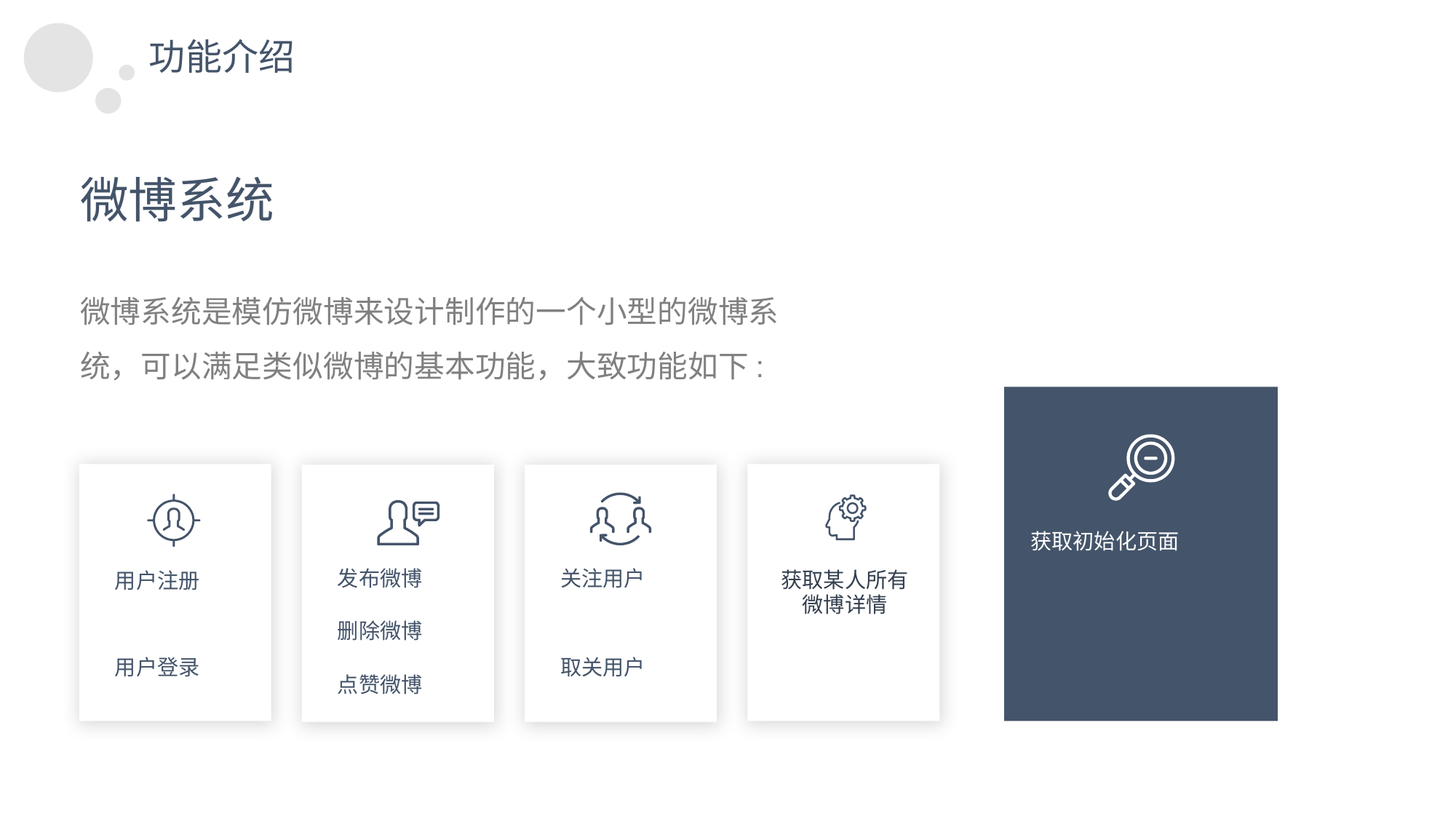

功能介绍
https://www.ypppt.com/
微博系统
微博系统是模仿微博来设计制作的一个小型的微博系统，可以满足类似微博的基本功能，大致功能如下:

获取初始化页面

发布微博
关注用户
获取某人所有
微博详情
用户注册
删除微博
取关用户
用户登录
点赞微博